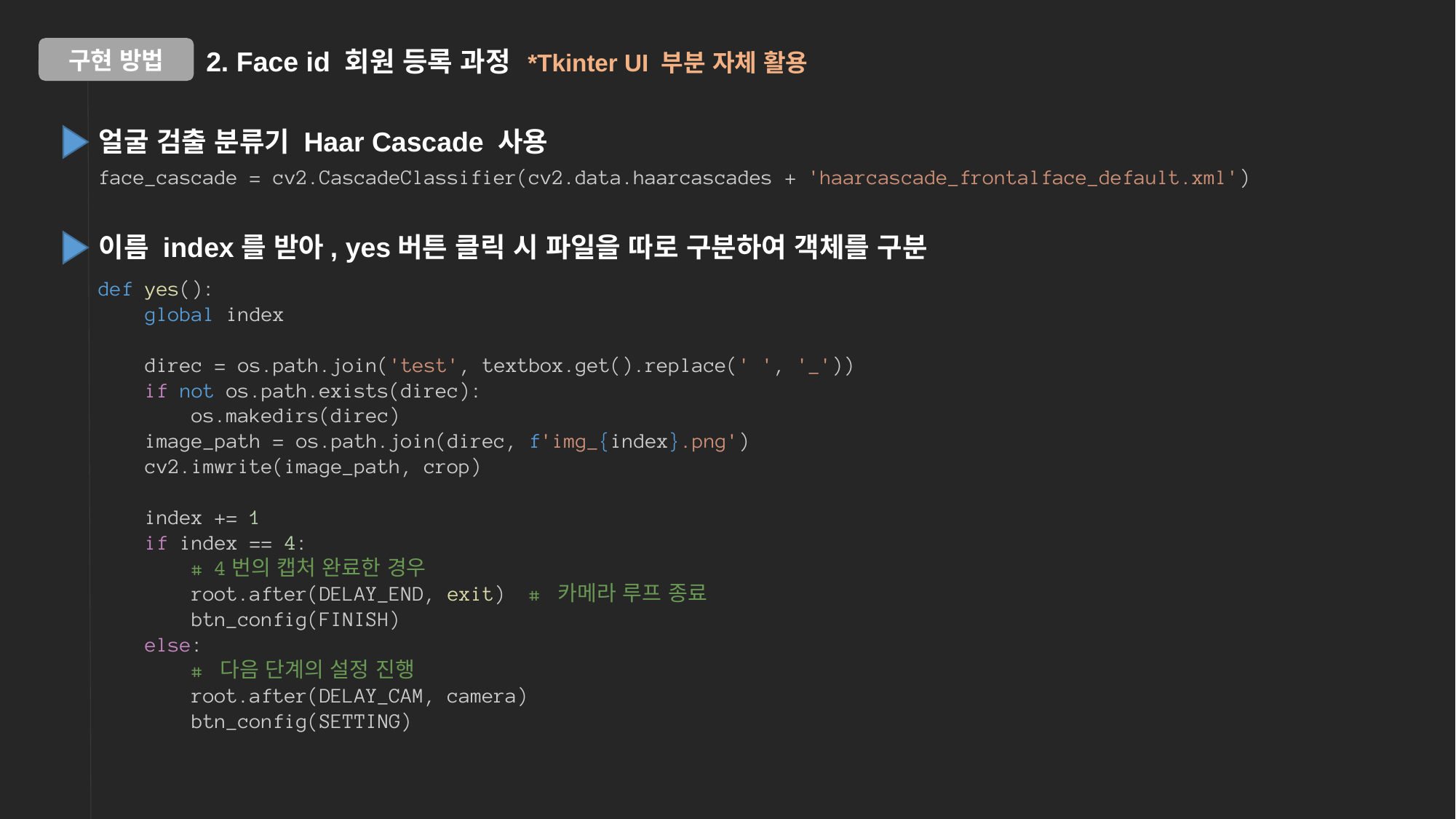

구현 방법
2. Face id 회원 등록 과정
*Tkinter UI 부분 자체 활용
얼굴 검출 분류기 Haar Cascade 사용

face_cascade = cv2.CascadeClassifier(cv2.data.haarcascades + 'haarcascade_frontalface_default.xml')
이름 index를 받아, yes버튼 클릭 시 파일을 따로 구분하여 객체를 구분

def yes():
    global index
    direc = os.path.join('test', textbox.get().replace(' ', '_'))
    if not os.path.exists(direc):
        os.makedirs(direc)
    image_path = os.path.join(direc, f'img_{index}.png')
    cv2.imwrite(image_path, crop)
    index += 1
    if index == 4:
        # 4번의 캡처 완료한 경우
        root.after(DELAY_END, exit)  # 카메라 루프 종료
        btn_config(FINISH)
    else:
        # 다음 단계의 설정 진행
        root.after(DELAY_CAM, camera)
        btn_config(SETTING)